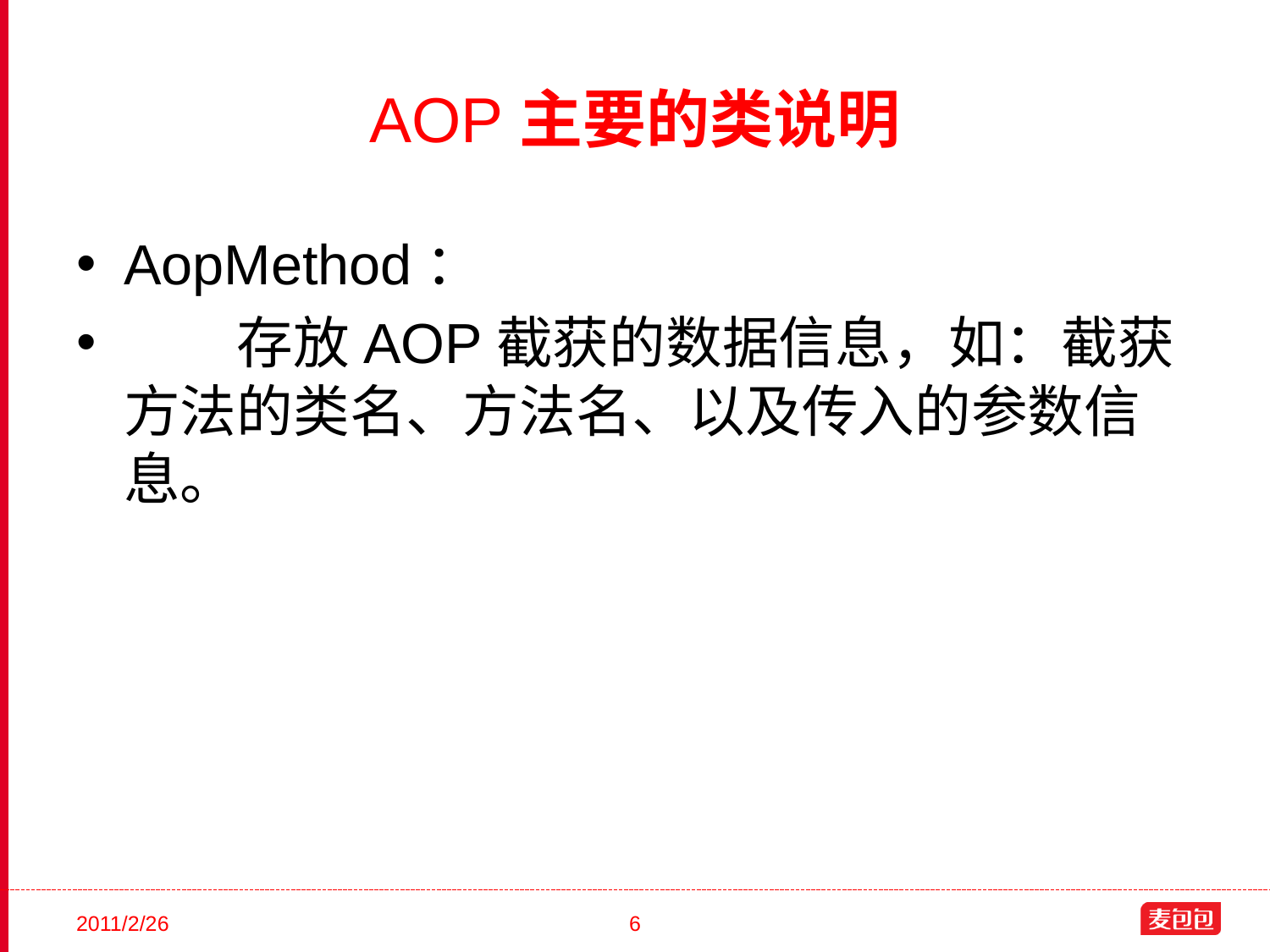

# AOP主要的类说明
AopMethod：
　　存放AOP截获的数据信息，如：截获方法的类名、方法名、以及传入的参数信息。
2011/2/26
6